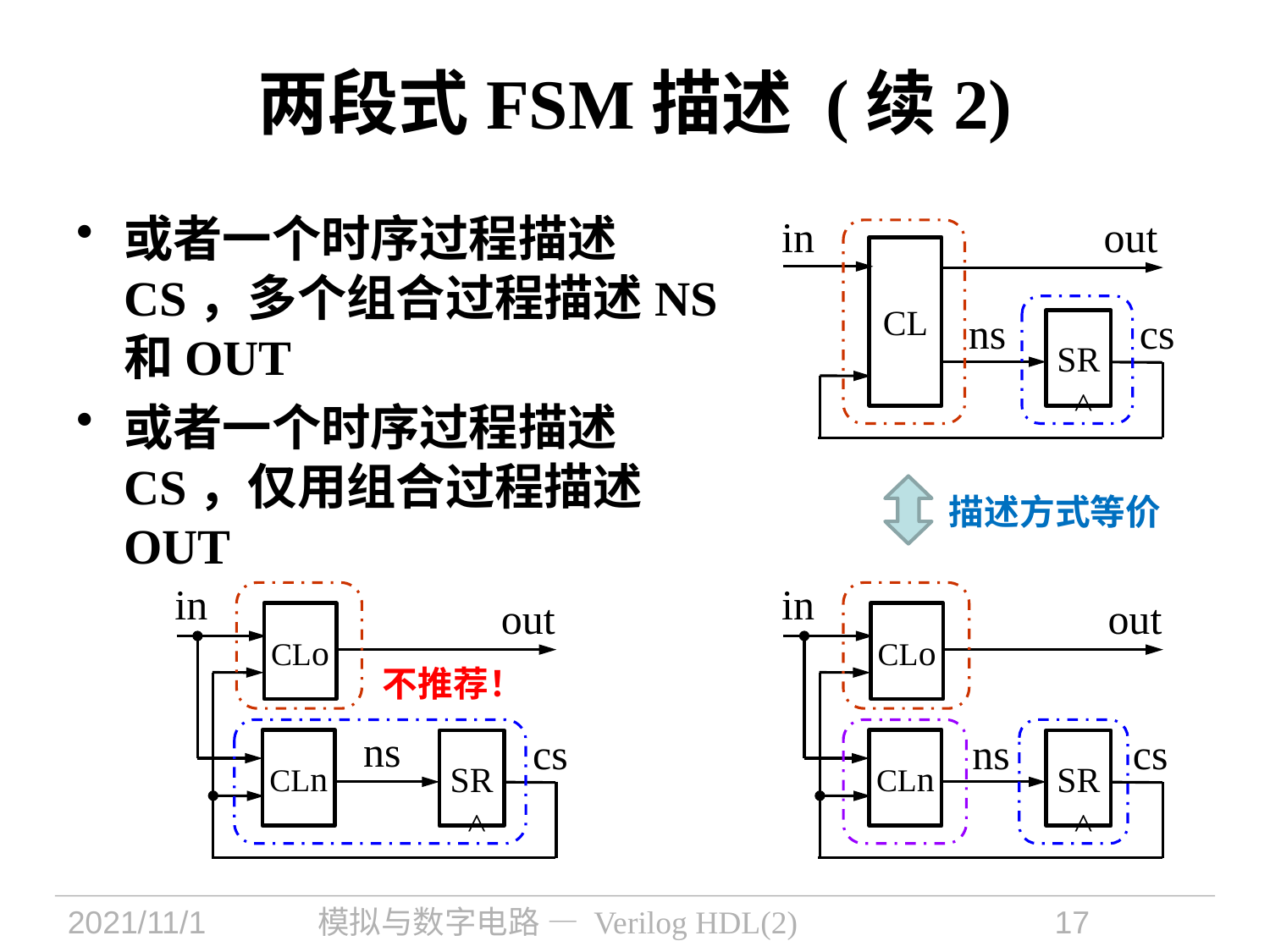

两段式FSM描述 (续2)
或者一个时序过程描述CS，多个组合过程描述NS和OUT
或者一个时序过程描述CS，仅用组合过程描述OUT

in
out
CL
ns
cs
SR
<

描述方式等价
in
out
CLo
ns
cs
CLn
SR
<
in
out
CLo
ns
cs
CLn
SR
<

不推荐！

2021/11/1
模拟与数字电路 — Verilog HDL(2)
17